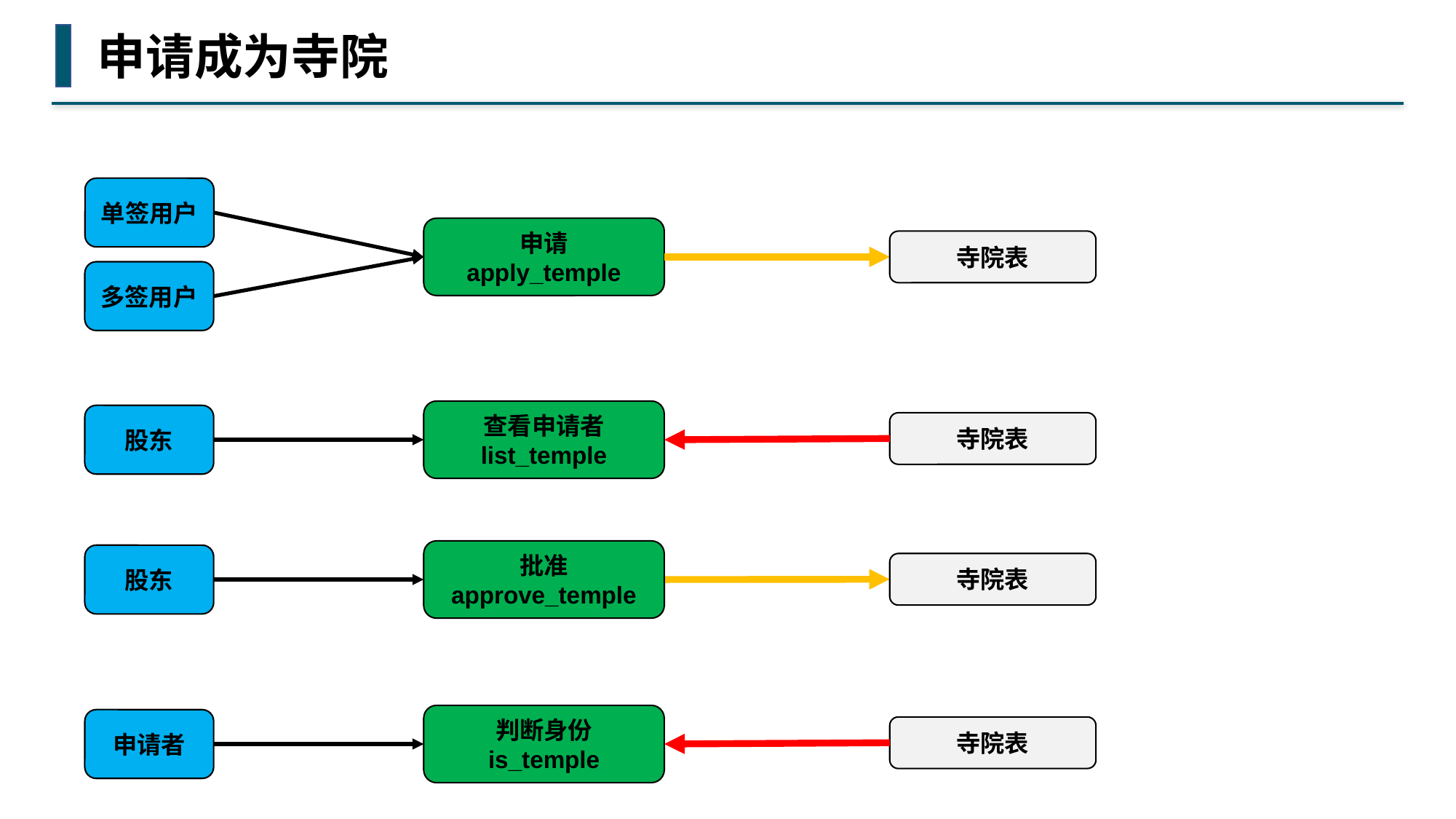

申请成为寺院

单签用户
申请
apply_temple
寺院表
多签用户
查看申请者
list_temple
股东
寺院表
批准
approve_temple
股东
寺院表
判断身份
is_temple
申请者
寺院表